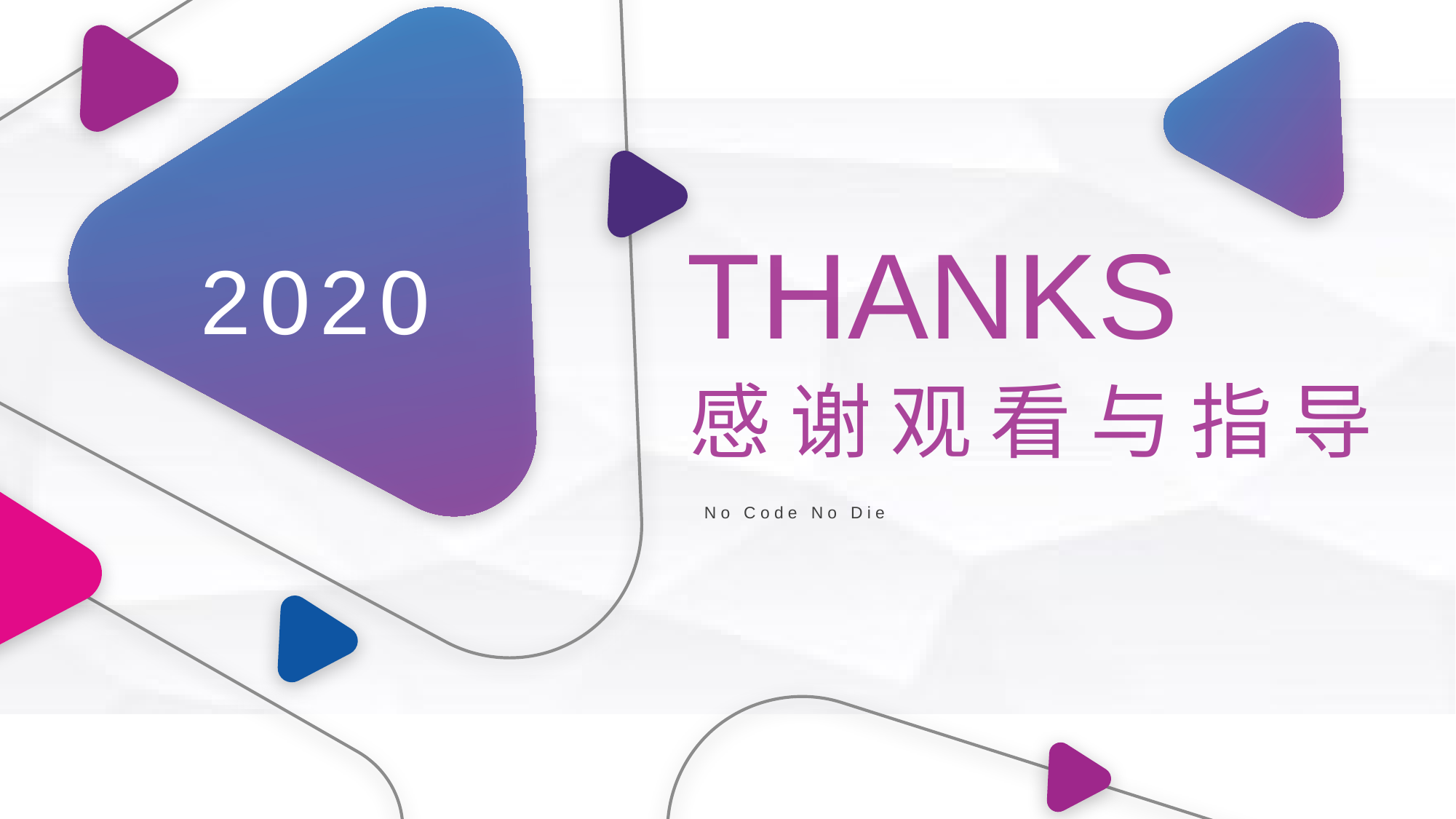

THANKS
2020
感 谢 观 看 与 指 导
No Code No Die